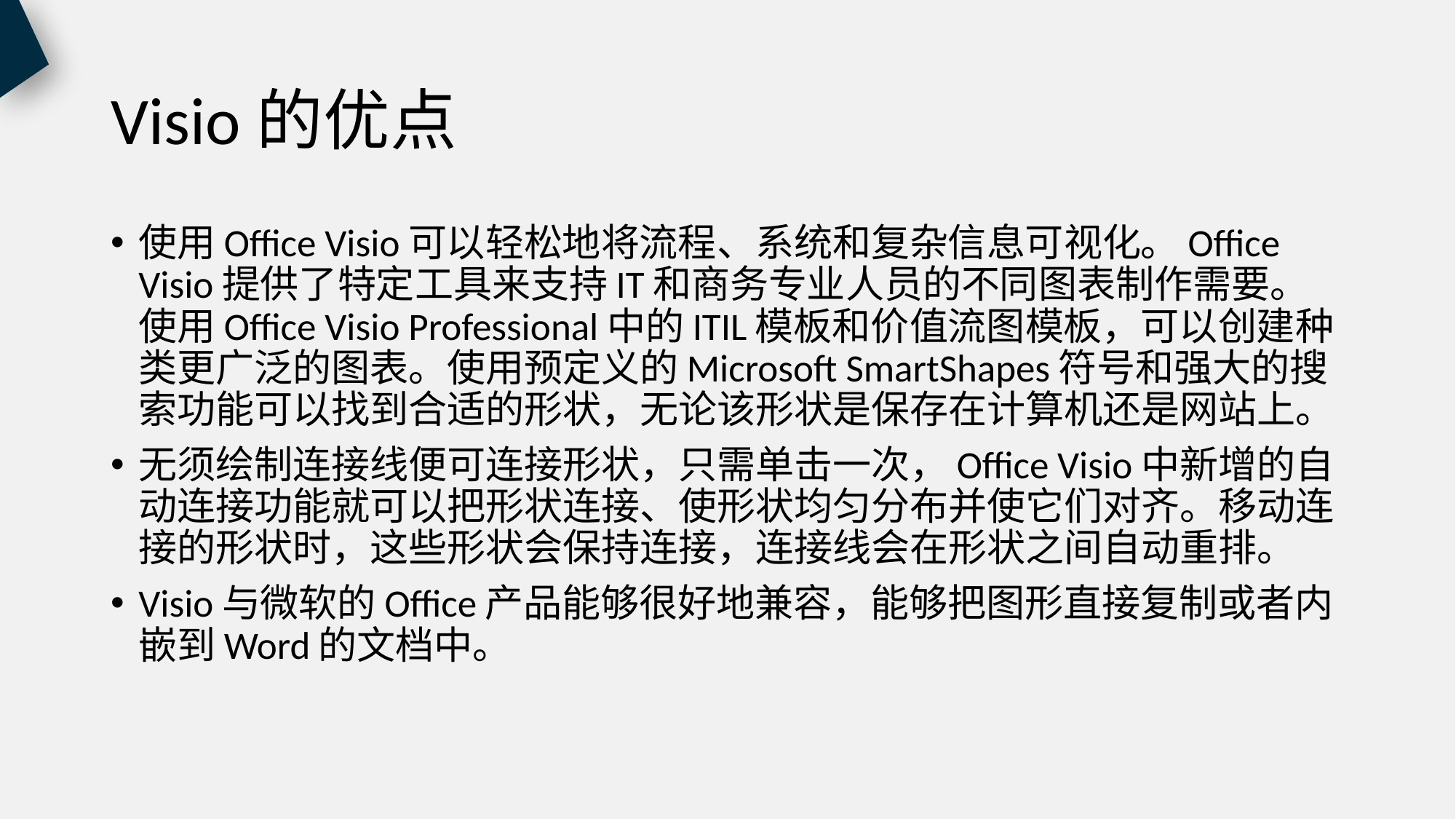

# Visio的优点
使用Office Visio可以轻松地将流程、系统和复杂信息可视化。Office Visio提供了特定工具来支持IT和商务专业人员的不同图表制作需要。使用Office Visio Professional中的ITIL模板和价值流图模板，可以创建种类更广泛的图表。使用预定义的Microsoft SmartShapes符号和强大的搜索功能可以找到合适的形状，无论该形状是保存在计算机还是网站上。
无须绘制连接线便可连接形状，只需单击一次，Office Visio中新增的自动连接功能就可以把形状连接、使形状均匀分布并使它们对齐。移动连接的形状时，这些形状会保持连接，连接线会在形状之间自动重排。
Visio与微软的Office产品能够很好地兼容，能够把图形直接复制或者内嵌到Word的文档中。